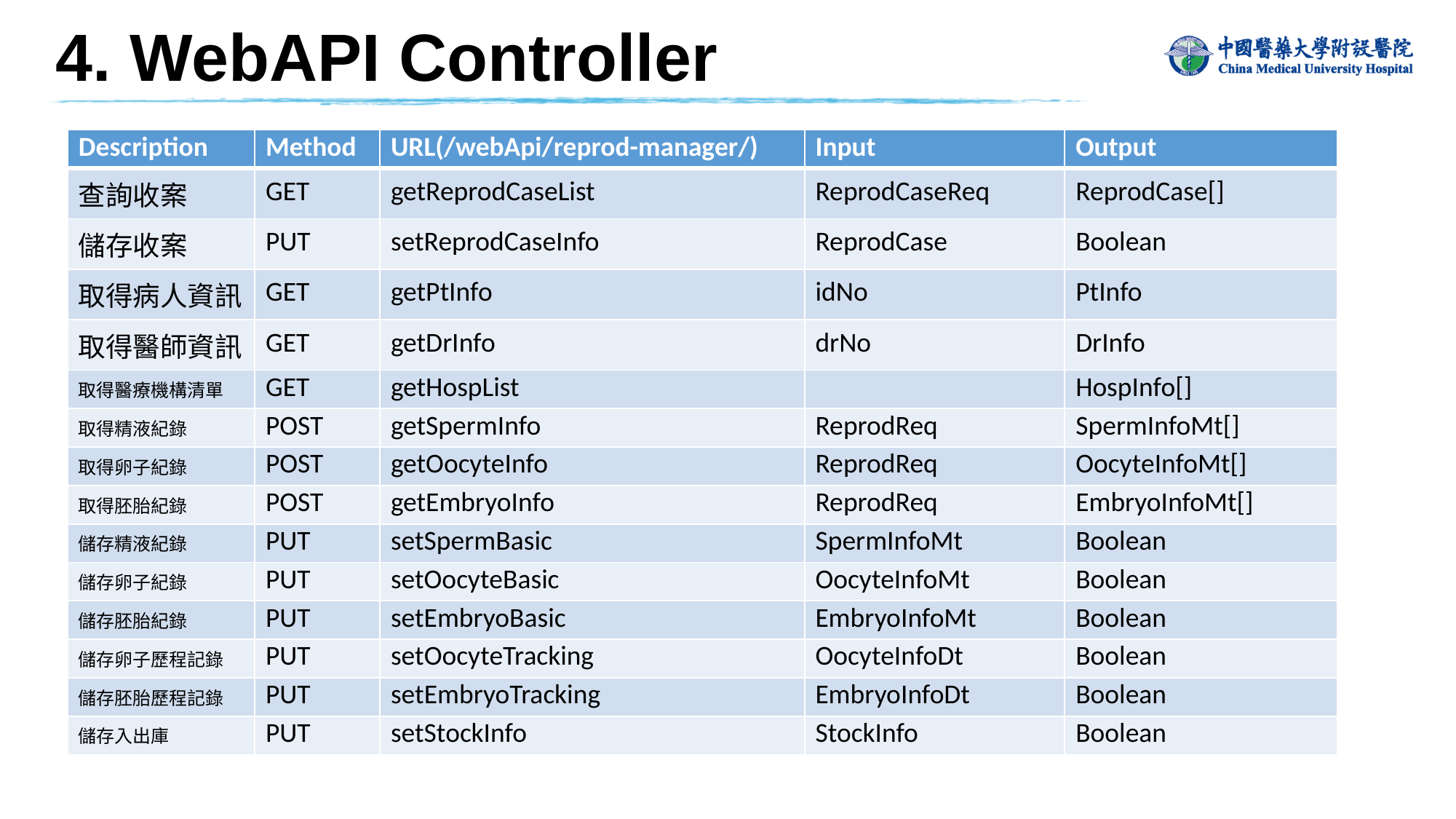

4. WebAPI Controller
| Description | Method | URL(/webApi/reprod-manager/) | Input | Output |
| --- | --- | --- | --- | --- |
| 查詢收案 | GET | getReprodCaseList | ReprodCaseReq | ReprodCase[] |
| 儲存收案 | PUT | setReprodCaseInfo | ReprodCase | Boolean |
| 取得病人資訊 | GET | getPtInfo | idNo | PtInfo |
| 取得醫師資訊 | GET | getDrInfo | drNo | DrInfo |
| 取得醫療機構清單 | GET | getHospList |  | HospInfo[] |
| 取得精液紀錄 | POST | getSpermInfo | ReprodReq | SpermInfoMt[] |
| 取得卵子紀錄 | POST | getOocyteInfo | ReprodReq | OocyteInfoMt[] |
| 取得胚胎紀錄 | POST | getEmbryoInfo | ReprodReq | EmbryoInfoMt[] |
| 儲存精液紀錄 | PUT | setSpermBasic | SpermInfoMt | Boolean |
| 儲存卵子紀錄 | PUT | setOocyteBasic | OocyteInfoMt | Boolean |
| 儲存胚胎紀錄 | PUT | setEmbryoBasic | EmbryoInfoMt | Boolean |
| 儲存卵子歷程記錄 | PUT | setOocyteTracking | OocyteInfoDt | Boolean |
| 儲存胚胎歷程記錄 | PUT | setEmbryoTracking | EmbryoInfoDt | Boolean |
| 儲存入出庫 | PUT | setStockInfo | StockInfo | Boolean |